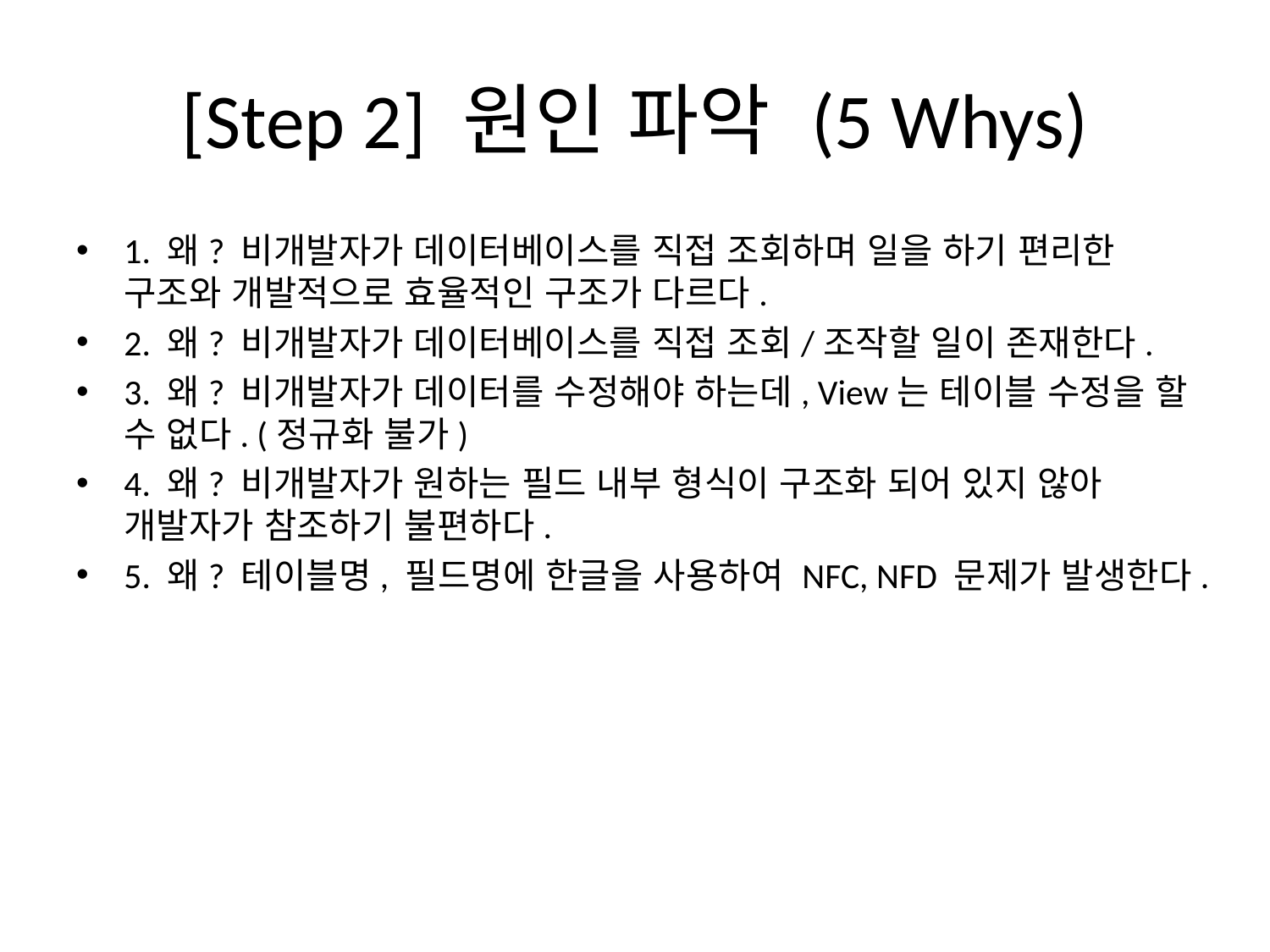

# [Step 2] 원인 파악 (5 Whys)
1. 왜? 비개발자가 데이터베이스를 직접 조회하며 일을 하기 편리한 구조와 개발적으로 효율적인 구조가 다르다.
2. 왜? 비개발자가 데이터베이스를 직접 조회/조작할 일이 존재한다.
3. 왜? 비개발자가 데이터를 수정해야 하는데, View는 테이블 수정을 할 수 없다. (정규화 불가)
4. 왜? 비개발자가 원하는 필드 내부 형식이 구조화 되어 있지 않아 개발자가 참조하기 불편하다.
5. 왜? 테이블명, 필드명에 한글을 사용하여 NFC, NFD 문제가 발생한다.